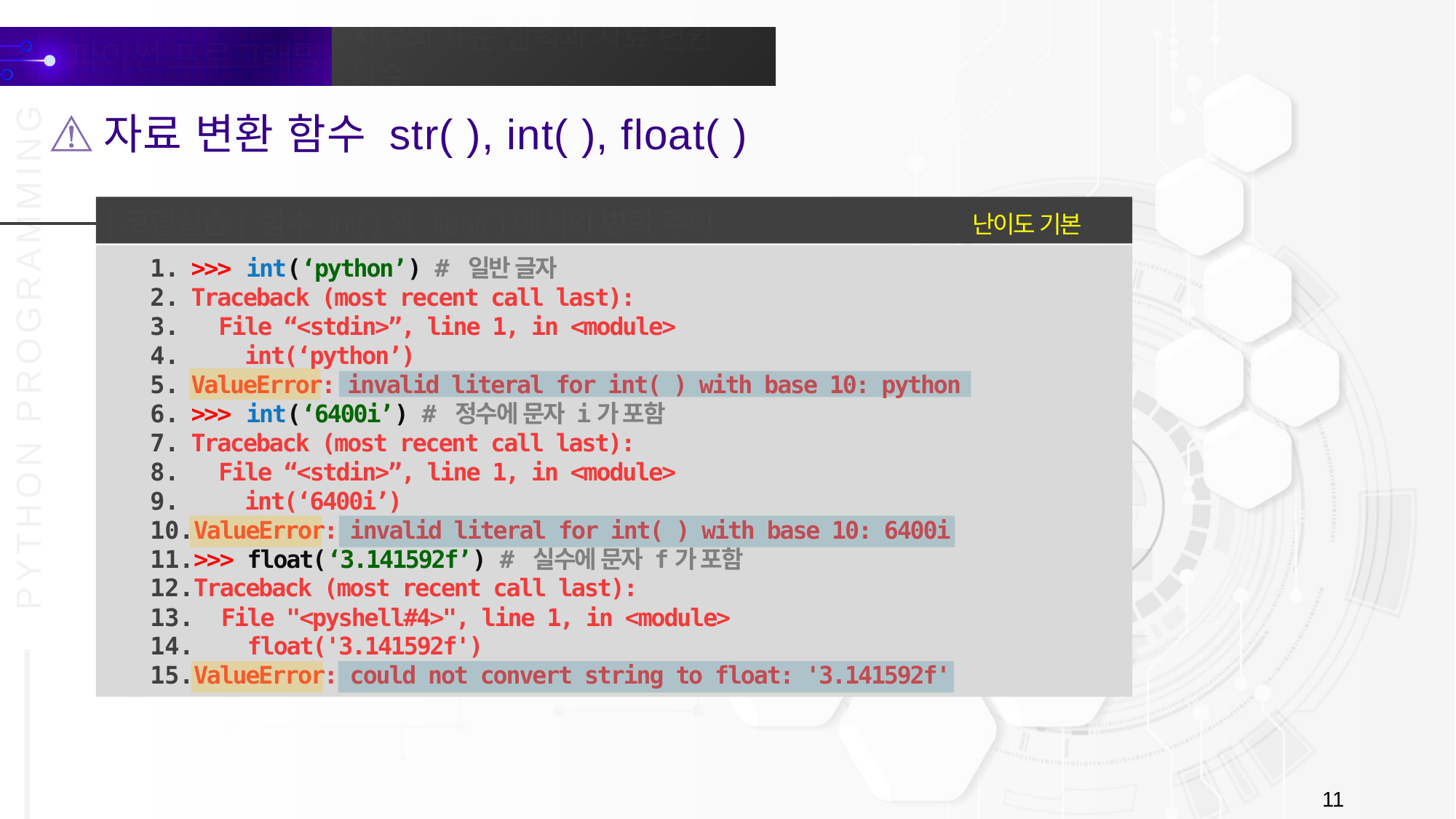

자료 변환 함수 str( ), int( ), float( )

난이도 기본
[코딩실습] 함수 int( )와 float( )에서의 변화 주의
>>> int(‘python’) # 일반 글자
Traceback (most recent call last):
  File “<stdin>”, line 1, in <module>
    int(‘python’)
ValueError: invalid literal for int( ) with base 10: python
>>> int(‘6400i’) # 정수에 문자 i가 포함
Traceback (most recent call last):
  File “<stdin>”, line 1, in <module>
    int(‘6400i’)
ValueError: invalid literal for int( ) with base 10: 6400i
>>> float(‘3.141592f’) # 실수에 문자 f가 포함
Traceback (most recent call last):
  File "<pyshell#4>", line 1, in <module>
    float('3.141592f')
ValueError: could not convert string to float: '3.141592f'

11